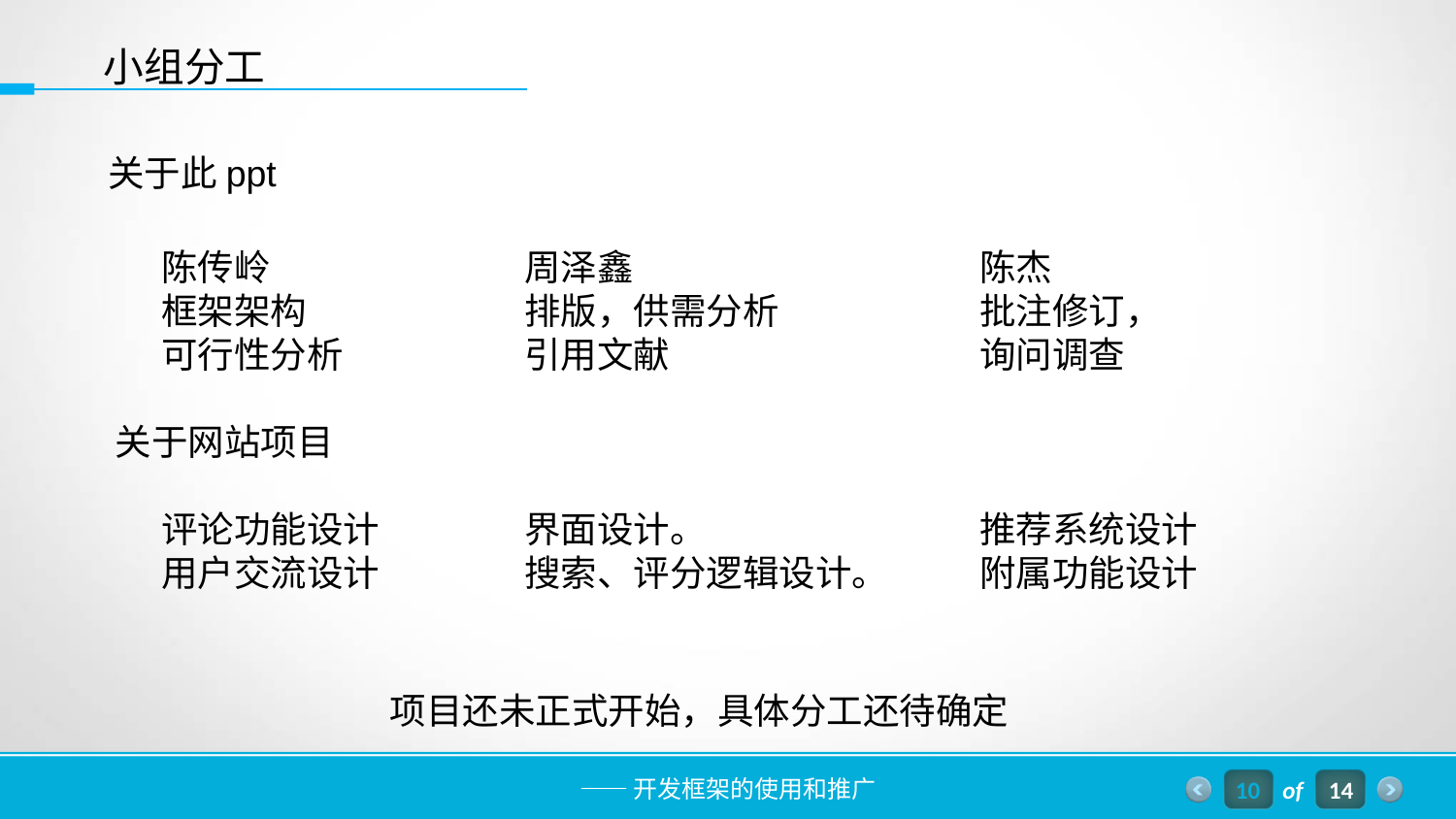

小组分工

关于此ppt
陈传岭
框架架构
可行性分析

评论功能设计
用户交流设计
周泽鑫
排版，供需分析
引用文献

界面设计。
搜索、评分逻辑设计。

陈杰
批注修订，
询问调查

推荐系统设计
附属功能设计
关于网站项目
项目还未正式开始，具体分工还待确定
10